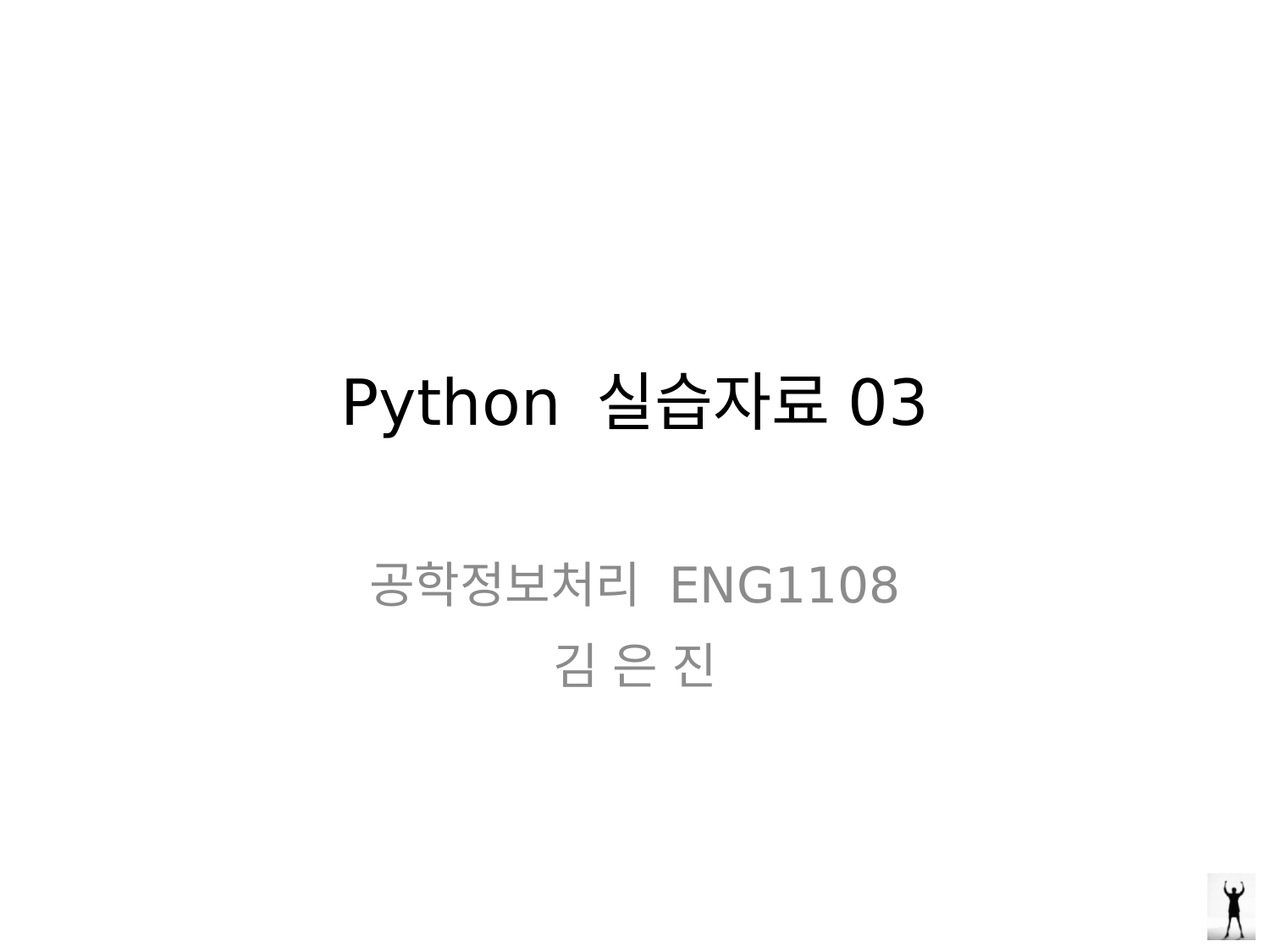

# Python 실습자료03
공학정보처리 ENG1108
김 은 진